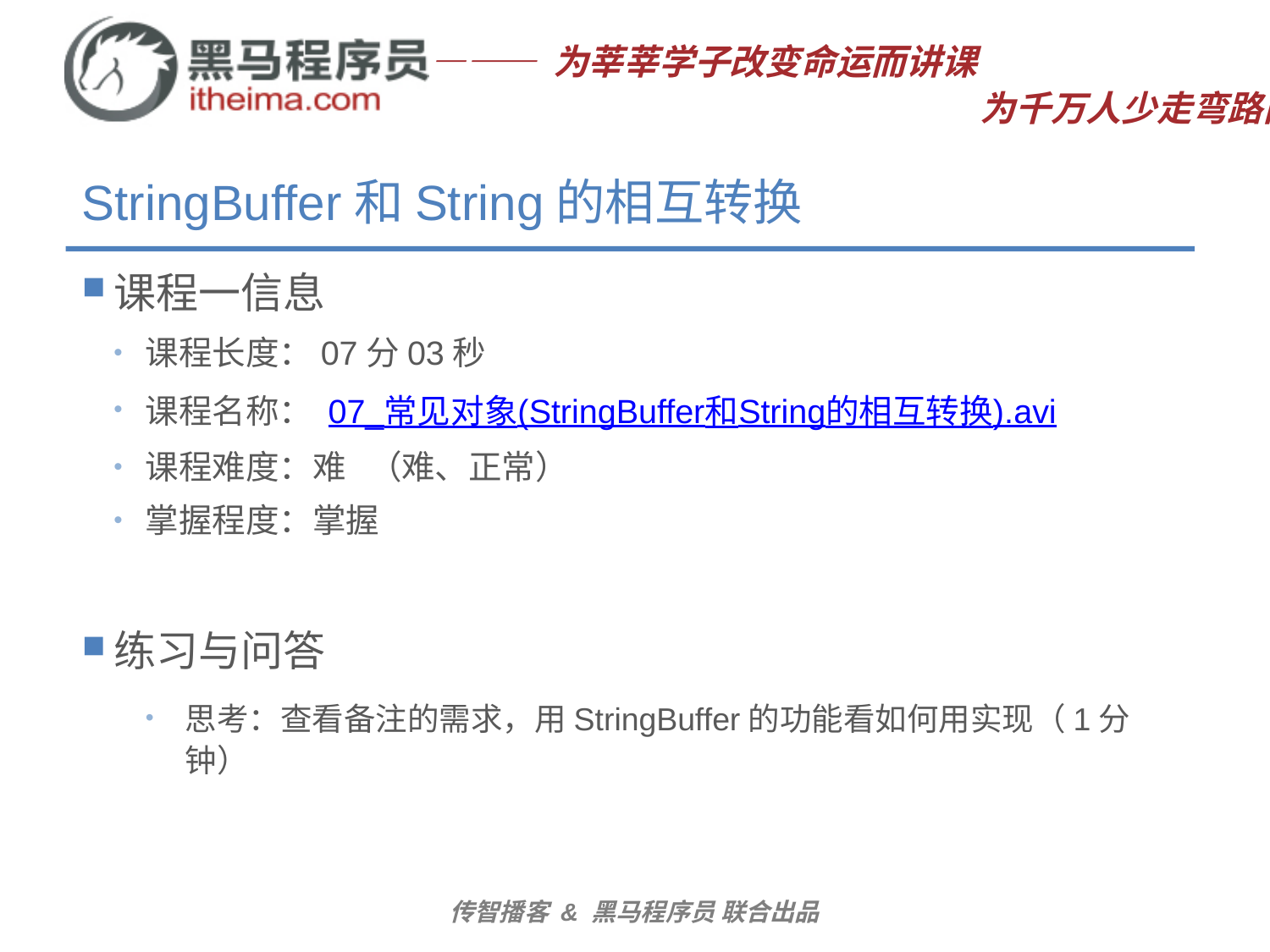

# StringBuffer和String的相互转换
课程一信息
课程长度：07分03秒
课程名称： 07_常见对象(StringBuffer和String的相互转换).avi
课程难度：难   （难、正常）
掌握程度：掌握

练习与问答
思考：查看备注的需求，用StringBuffer的功能看如何用实现（1分钟）